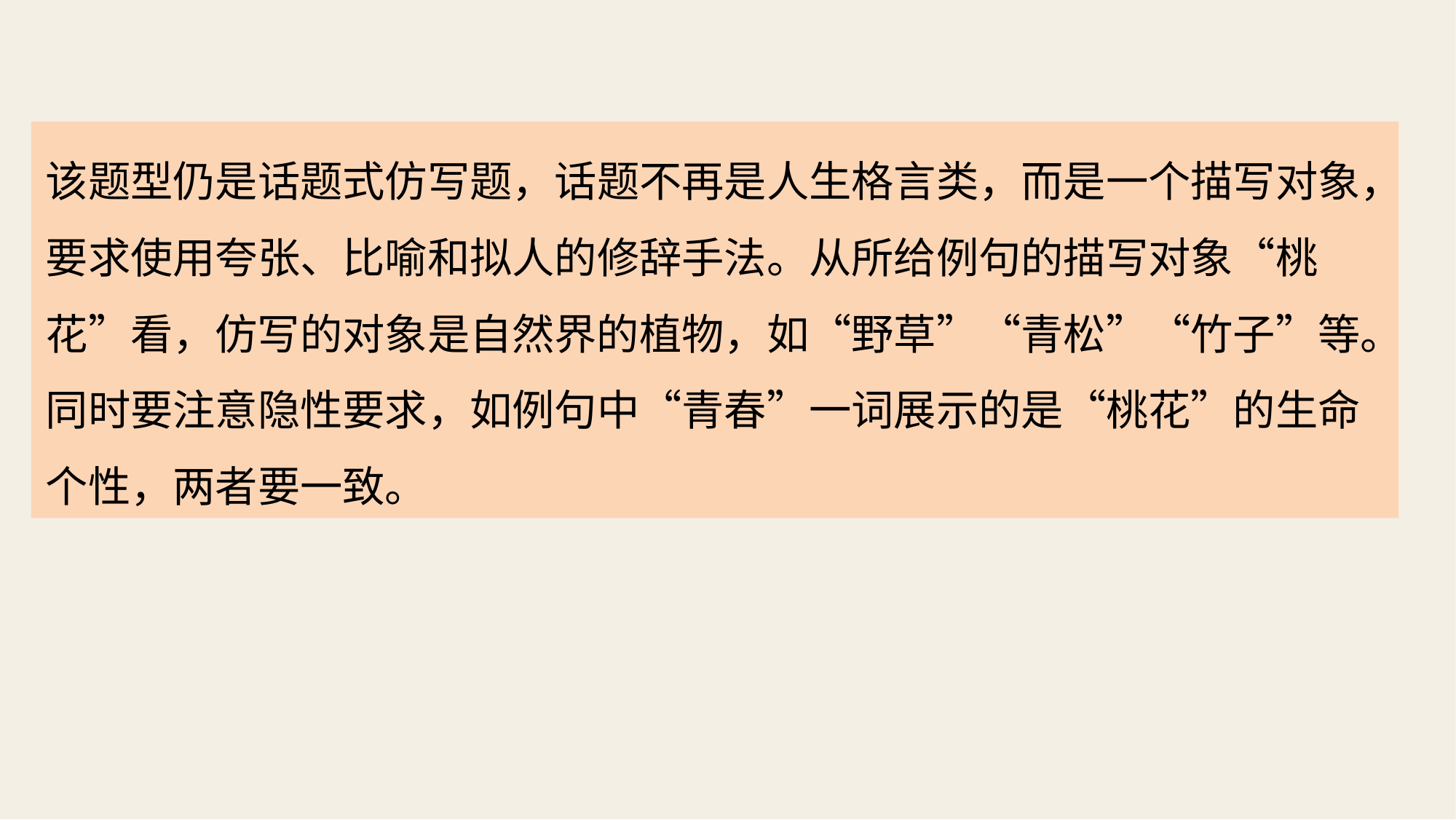

该题型仍是话题式仿写题，话题不再是人生格言类，而是一个描写对象，要求使用夸张、比喻和拟人的修辞手法。从所给例句的描写对象“桃花”看，仿写的对象是自然界的植物，如“野草”“青松”“竹子”等。同时要注意隐性要求，如例句中“青春”一词展示的是“桃花”的生命个性，两者要一致。